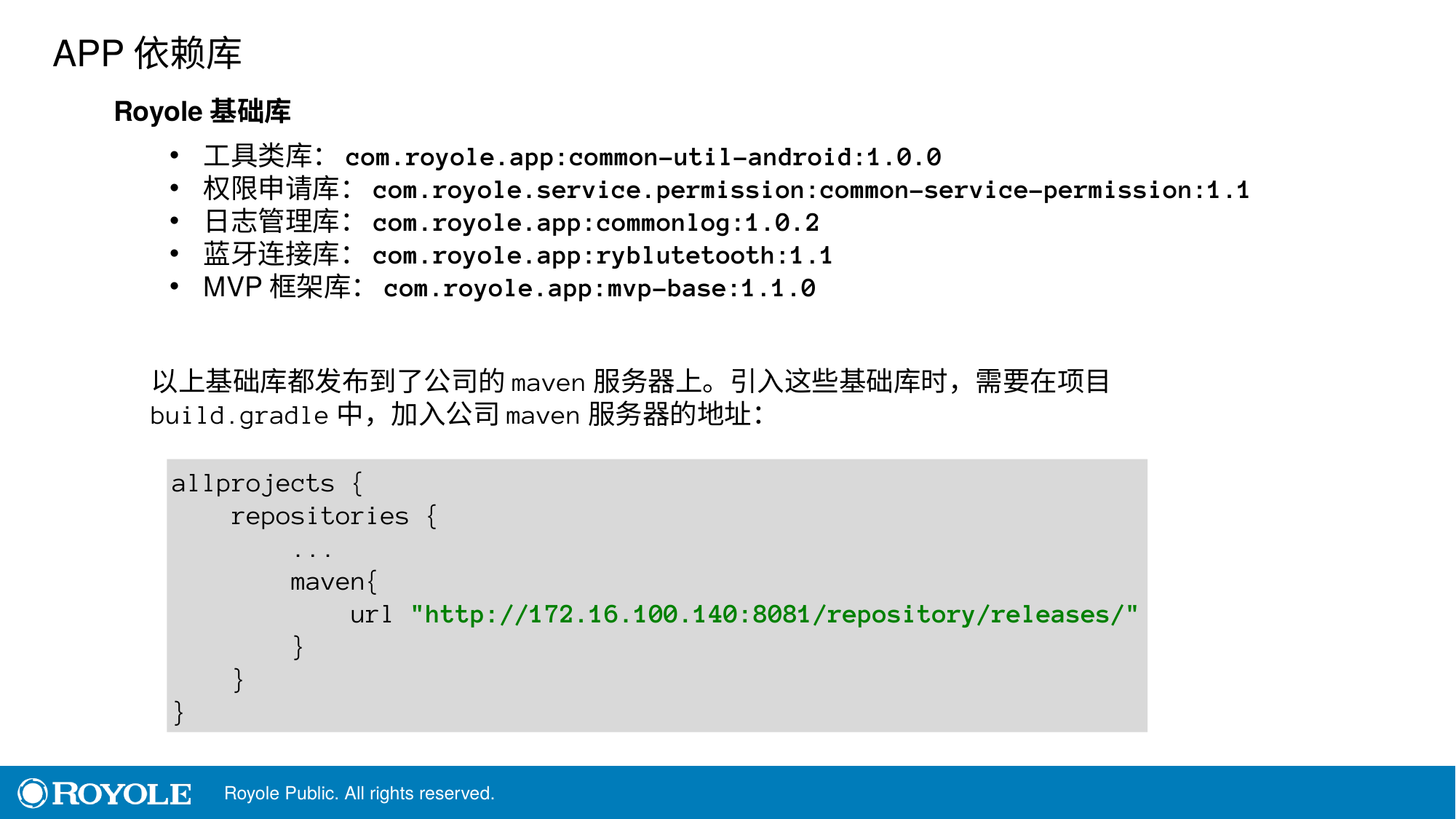

APP依赖库
Royole基础库
工具类库：com.royole.app:common-util-android:1.0.0
权限申请库：com.royole.service.permission:common-service-permission:1.1
日志管理库：com.royole.app:commonlog:1.0.2
蓝牙连接库：com.royole.app:ryblutetooth:1.1
MVP框架库：com.royole.app:mvp-base:1.1.0
以上基础库都发布到了公司的maven服务器上。引入这些基础库时，需要在项目build.gradle中，加入公司maven服务器的地址：
allprojects {
    repositories {
        ...
        maven{
            url "http://172.16.100.140:8081/repository/releases/"
        }
    }
}